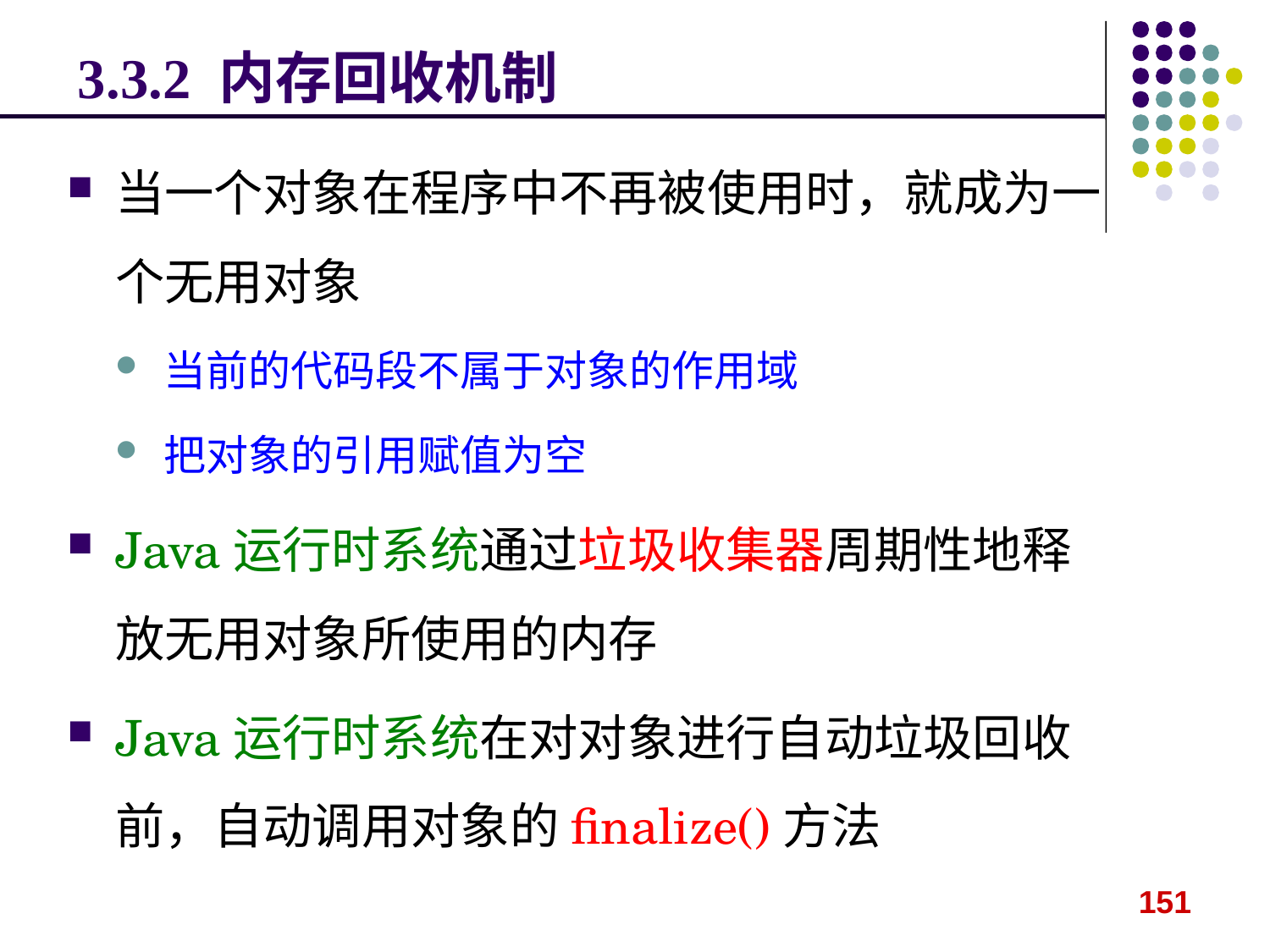

# 3.3.2 内存回收机制
当一个对象在程序中不再被使用时，就成为一个无用对象
当前的代码段不属于对象的作用域
把对象的引用赋值为空
Java运行时系统通过垃圾收集器周期性地释放无用对象所使用的内存
Java运行时系统在对对象进行自动垃圾回收前，自动调用对象的finalize()方法